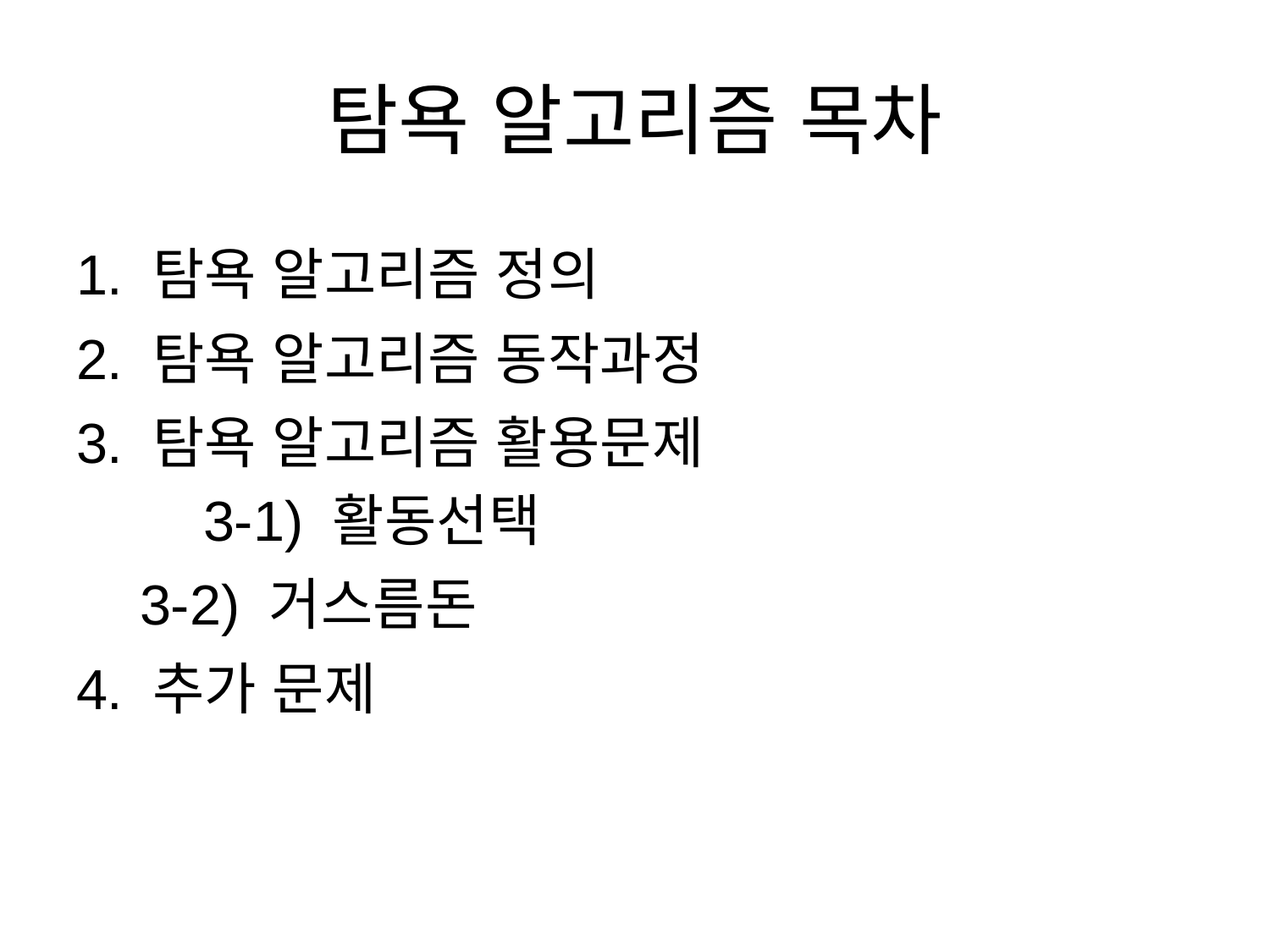

# 탐욕 알고리즘 목차
1. 탐욕 알고리즘 정의
2. 탐욕 알고리즘 동작과정
3. 탐욕 알고리즘 활용문제
	3-1) 활동선택
3-2) 거스름돈
4. 추가 문제